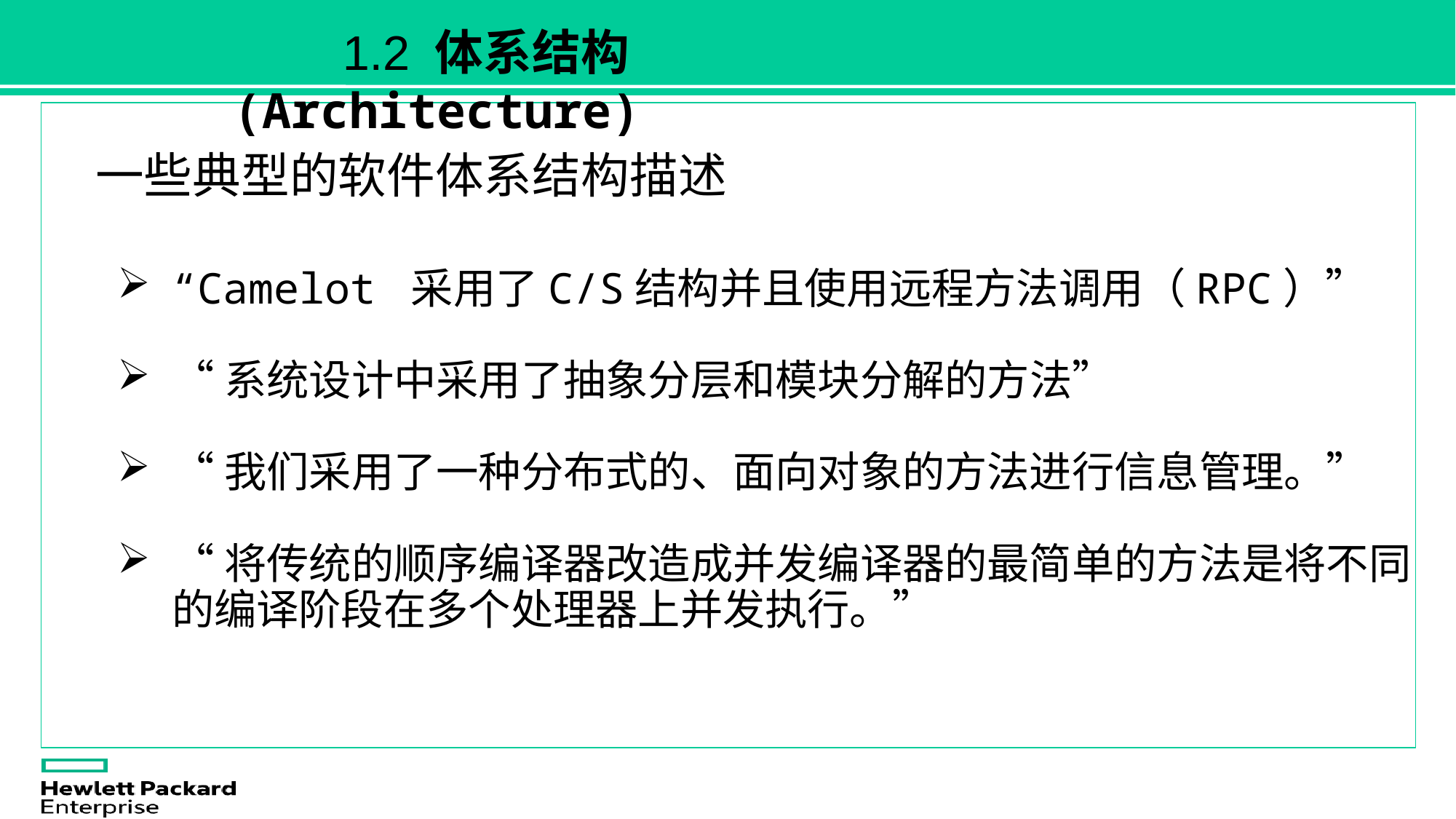

1.2 体系结构(Architecture)

一些典型的软件体系结构描述
“Camelot 采用了C/S结构并且使用远程方法调用（RPC）”

“系统设计中采用了抽象分层和模块分解的方法”

“我们采用了一种分布式的、面向对象的方法进行信息管理。”

“将传统的顺序编译器改造成并发编译器的最简单的方法是将不同的编译阶段在多个处理器上并发执行。”